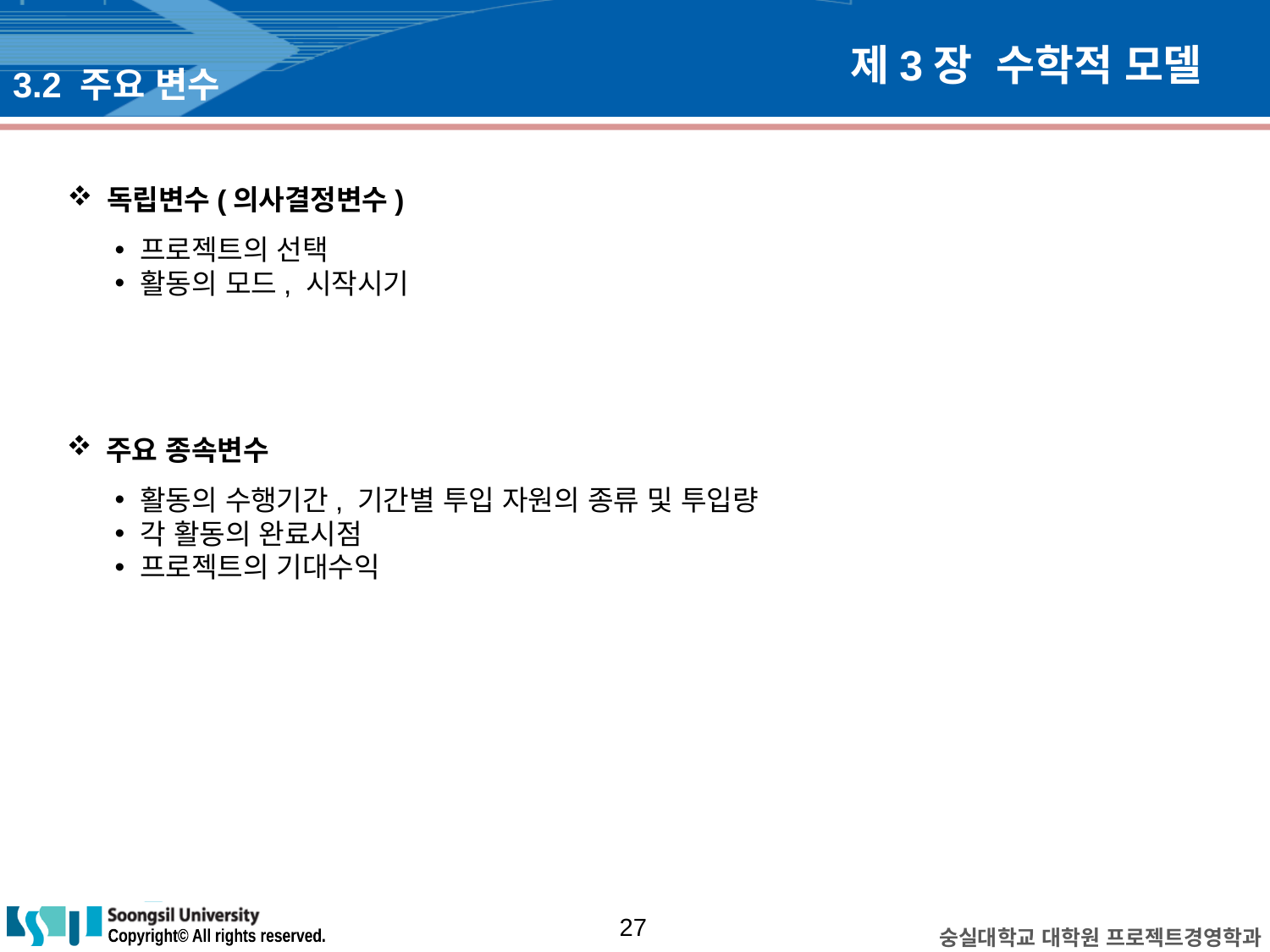

# 제3장  수학적 모델
3.2 주요 변수
독립변수(의사결정변수)
프로젝트의 선택
활동의 모드, 시작시기
주요 종속변수
활동의 수행기간, 기간별 투입 자원의 종류 및 투입량
각 활동의 완료시점
프로젝트의 기대수익